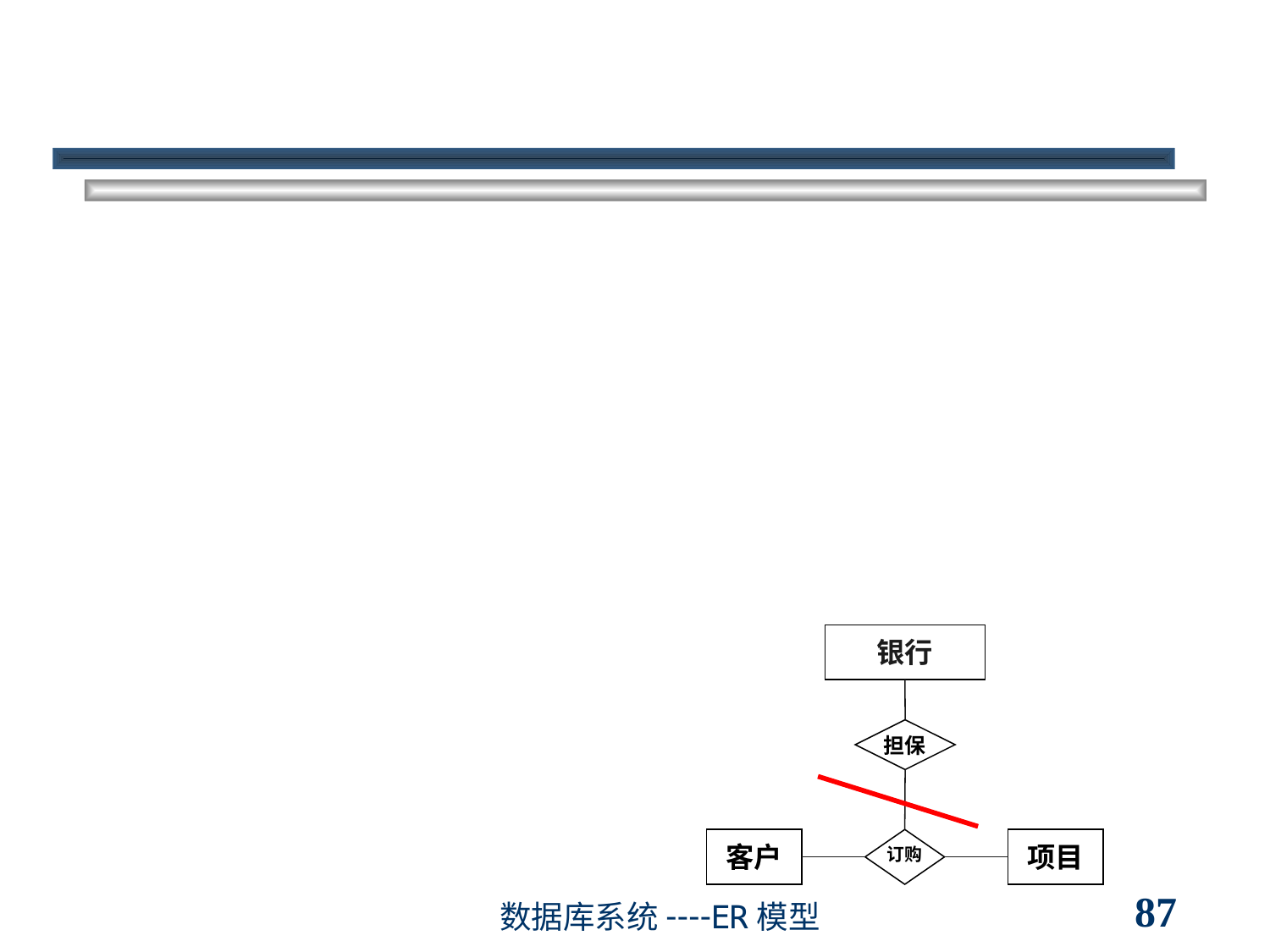

聚集
背景示例：请用E-R图表示如下关系
客户和项目之间存在着订购关系
某些订购需要第三方(银行)提供担保
思考：如何表示？
问题本质，担保的是“订购”联系
实体和联系之间不能建联系

银行
担保

客户
订购
项目
87
数据库系统----ER模型